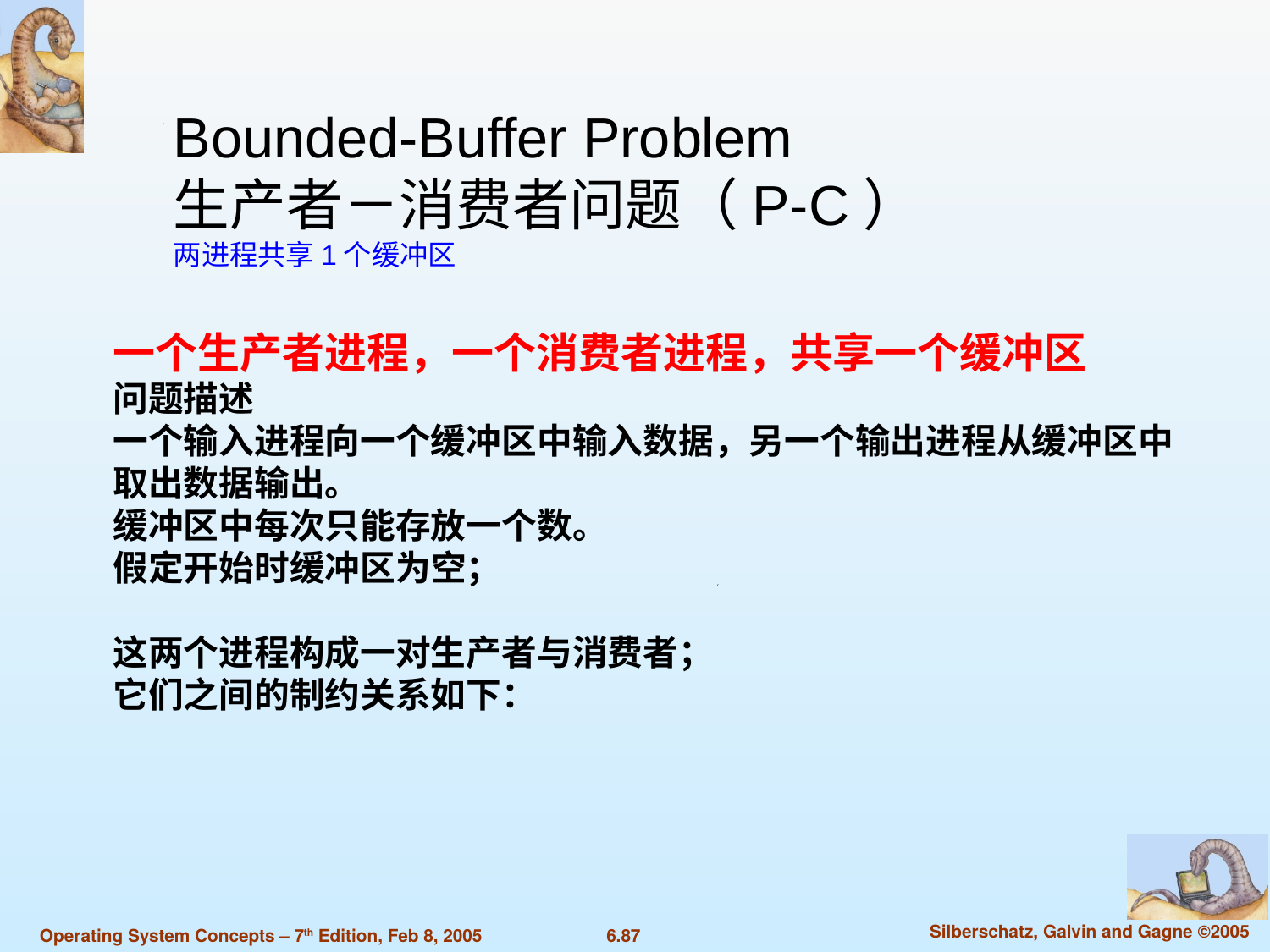

Bounded-Buffer Problem
生产者－消费者问题（P-C）
两进程共享1个缓冲区
一个生产者进程，一个消费者进程，共享一个缓冲区
问题描述
一个输入进程向一个缓冲区中输入数据，另一个输出进程从缓冲区中取出数据输出。
缓冲区中每次只能存放一个数。
假定开始时缓冲区为空；

这两个进程构成一对生产者与消费者；
它们之间的制约关系如下：